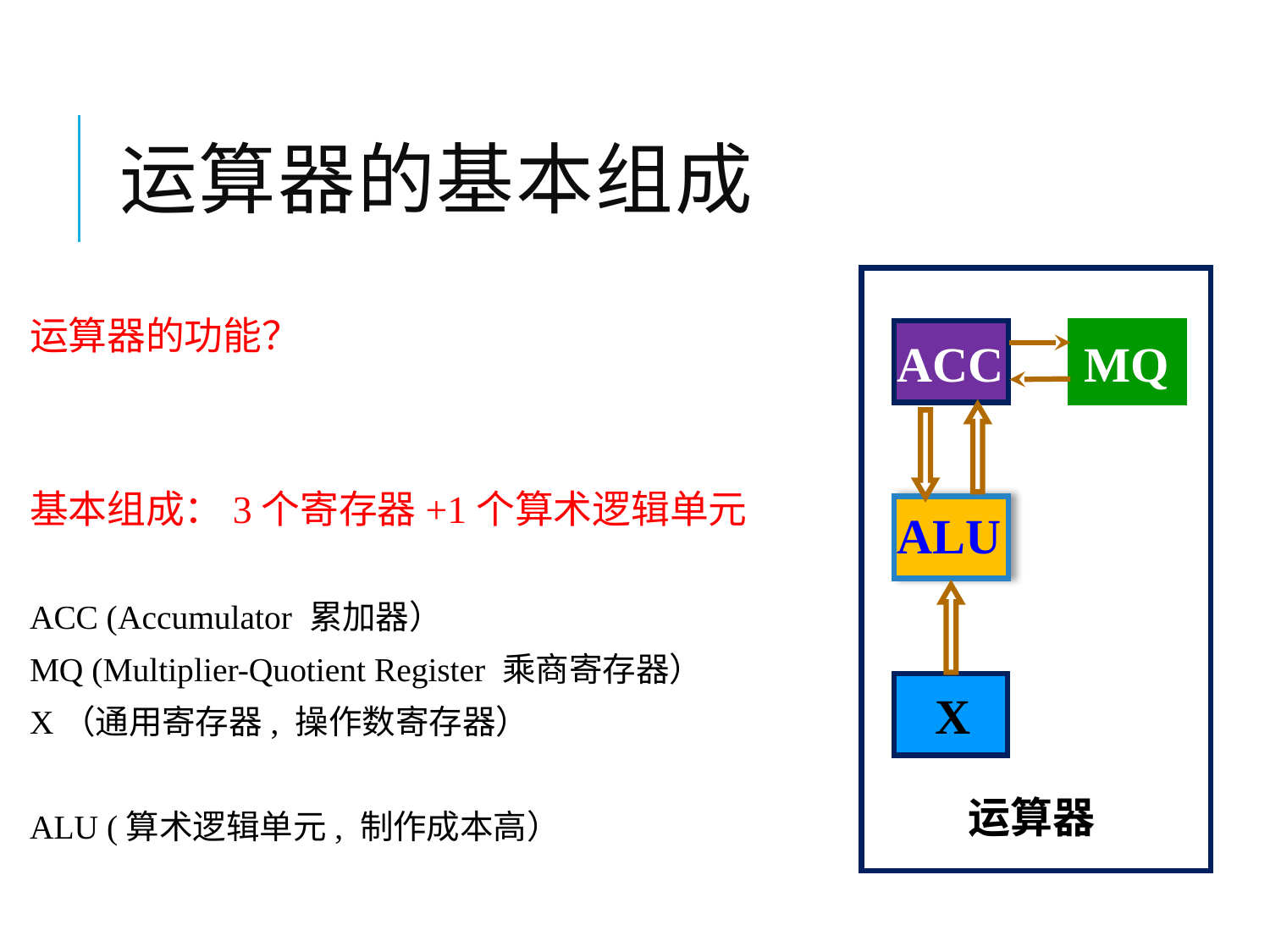

# 运算器的基本组成

ACC
MQ

ALU

X
运算器
运算器的功能？

基本组成：3个寄存器+1个算术逻辑单元

ACC (Accumulator 累加器）
MQ (Multiplier-Quotient Register 乘商寄存器）
X（通用寄存器, 操作数寄存器）

ALU (算术逻辑单元, 制作成本高）